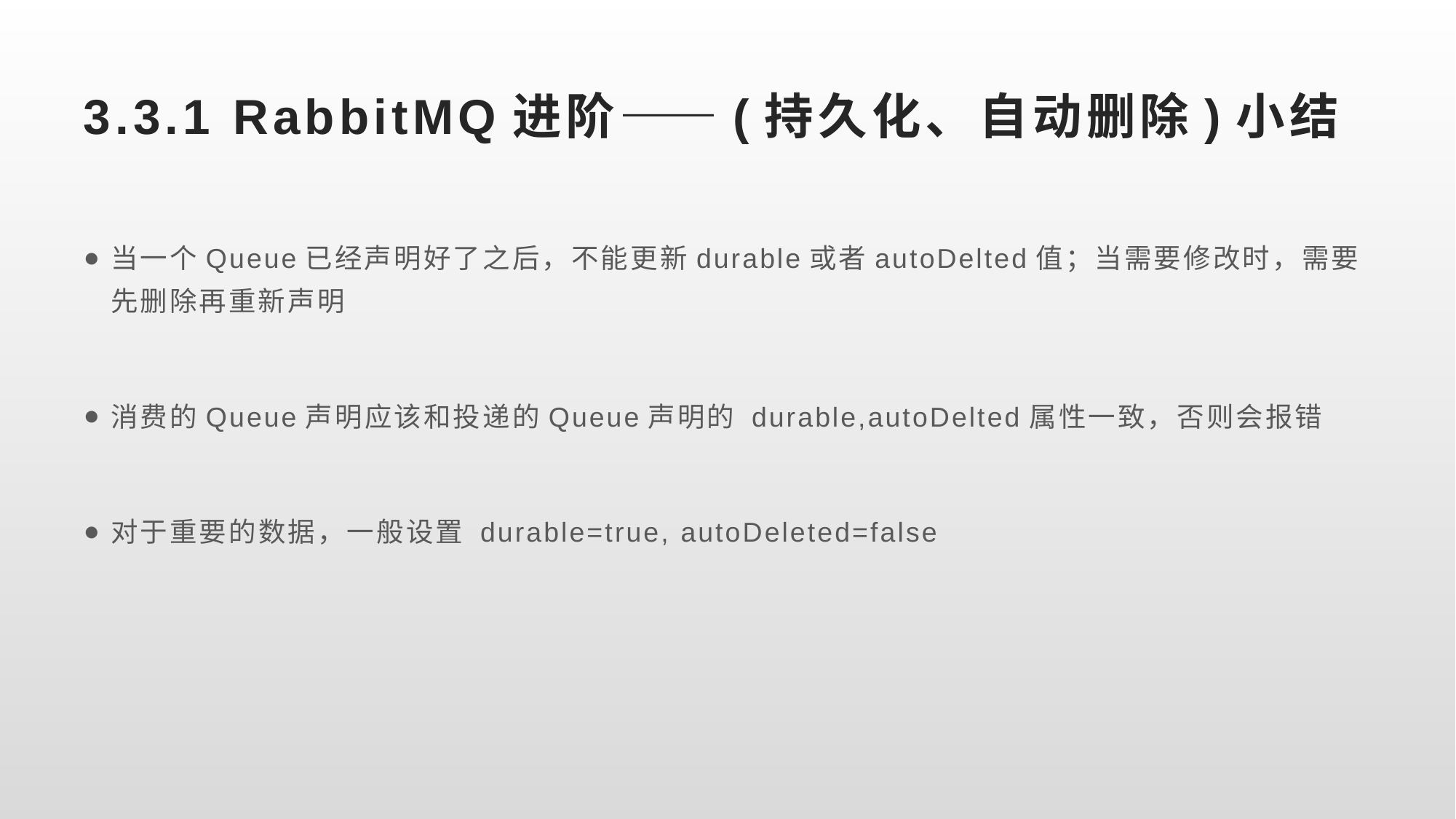

# 3.3.1 RabbitMQ进阶——(持久化、自动删除)小结

当一个Queue已经声明好了之后，不能更新durable或者autoDelted值；当需要修改时，需要先删除再重新声明

消费的Queue声明应该和投递的Queue声明的 durable,autoDelted属性一致，否则会报错

对于重要的数据，一般设置 durable=true, autoDeleted=false